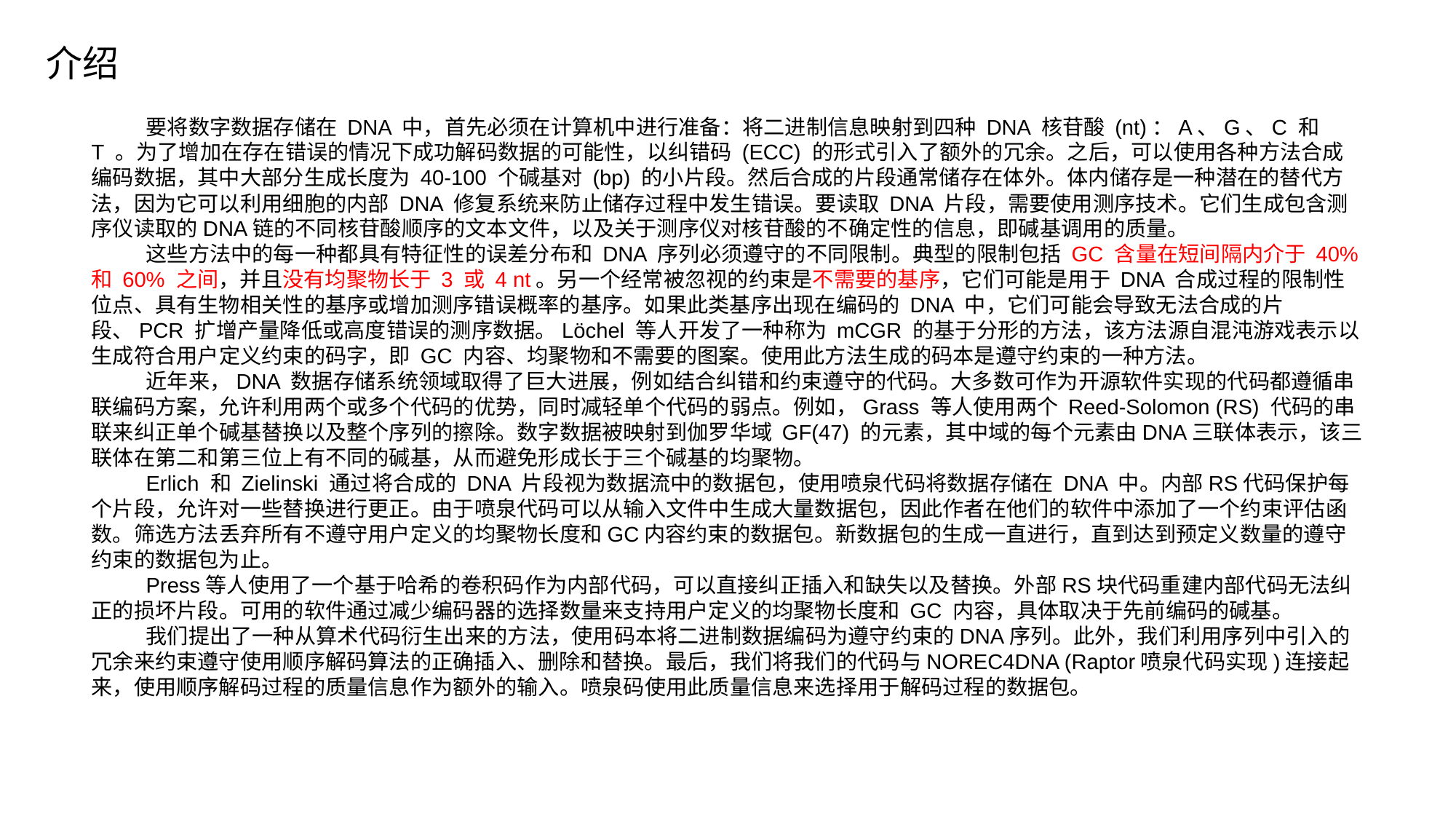

介绍
要将数字数据存储在 DNA 中，首先必须在计算机中进行准备：将二进制信息映射到四种 DNA 核苷酸 (nt)：A、G、C 和 T 。为了增加在存在错误的情况下成功解码数据的可能性，以纠错码 (ECC) 的形式引入了额外的冗余。之后，可以使用各种方法合成编码数据，其中大部分生成长度为 40-100 个碱基对 (bp) 的小片段。然后合成的片段通常储存在体外。体内储存是一种潜在的替代方法，因为它可以利用细胞的内部 DNA 修复系统来防止储存过程中发生错误。要读取 DNA 片段，需要使用测序技术。它们生成包含测序仪读取的DNA链的不同核苷酸顺序的文本文件，以及关于测序仪对核苷酸的不确定性的信息，即碱基调用的质量。
这些方法中的每一种都具有特征性的误差分布和 DNA 序列必须遵守的不同限制。典型的限制包括 GC 含量在短间隔内介于 40% 和 60% 之间，并且没有均聚物长于 3 或 4 nt。另一个经常被忽视的约束是不需要的基序，它们可能是用于 DNA 合成过程的限制性位点、具有生物相关性的基序或增加测序错误概率的基序。如果此类基序出现在编码的 DNA 中，它们可能会导致无法合成的片段、PCR 扩增产量降低或高度错误的测序数据。Löchel 等人开发了一种称为 mCGR 的基于分形的方法，该方法源自混沌游戏表示以生成符合用户定义约束的码字，即 GC 内容、均聚物和不需要的图案。使用此方法生成的码本是遵守约束的一种方法。
近年来，DNA 数据存储系统领域取得了巨大进展，例如结合纠错和约束遵守的代码。大多数可作为开源软件实现的代码都遵循串联编码方案，允许利用两个或多个代码的优势，同时减轻单个代码的弱点。例如，Grass 等人使用两个 Reed-Solomon (RS) 代码的串联来纠正单个碱基替换以及整个序列的擦除。数字数据被映射到伽罗华域 GF(47) 的元素，其中域的每个元素由DNA三联体表示，该三联体在第二和第三位上有不同的碱基，从而避免形成长于三个碱基的均聚物。
Erlich 和 Zielinski 通过将合成的 DNA 片段视为数据流中的数据包，使用喷泉代码将数据存储在 DNA 中。内部RS代码保护每个片段，允许对一些替换进行更正。由于喷泉代码可以从输入文件中生成大量数据包，因此作者在他们的软件中添加了一个约束评估函数。筛选方法丢弃所有不遵守用户定义的均聚物长度和GC内容约束的数据包。新数据包的生成一直进行，直到达到预定义数量的遵守约束的数据包为止。
Press等人使用了一个基于哈希的卷积码作为内部代码，可以直接纠正插入和缺失以及替换。外部RS块代码重建内部代码无法纠正的损坏片段。可用的软件通过减少编码器的选择数量来支持用户定义的均聚物长度和 GC 内容，具体取决于先前编码的碱基。
我们提出了一种从算术代码衍生出来的方法，使用码本将二进制数据编码为遵守约束的DNA序列。此外，我们利用序列中引入的冗余来约束遵守使用顺序解码算法的正确插入、删除和替换。最后，我们将我们的代码与NOREC4DNA (Raptor喷泉代码实现)连接起来，使用顺序解码过程的质量信息作为额外的输入。喷泉码使用此质量信息来选择用于解码过程的数据包。